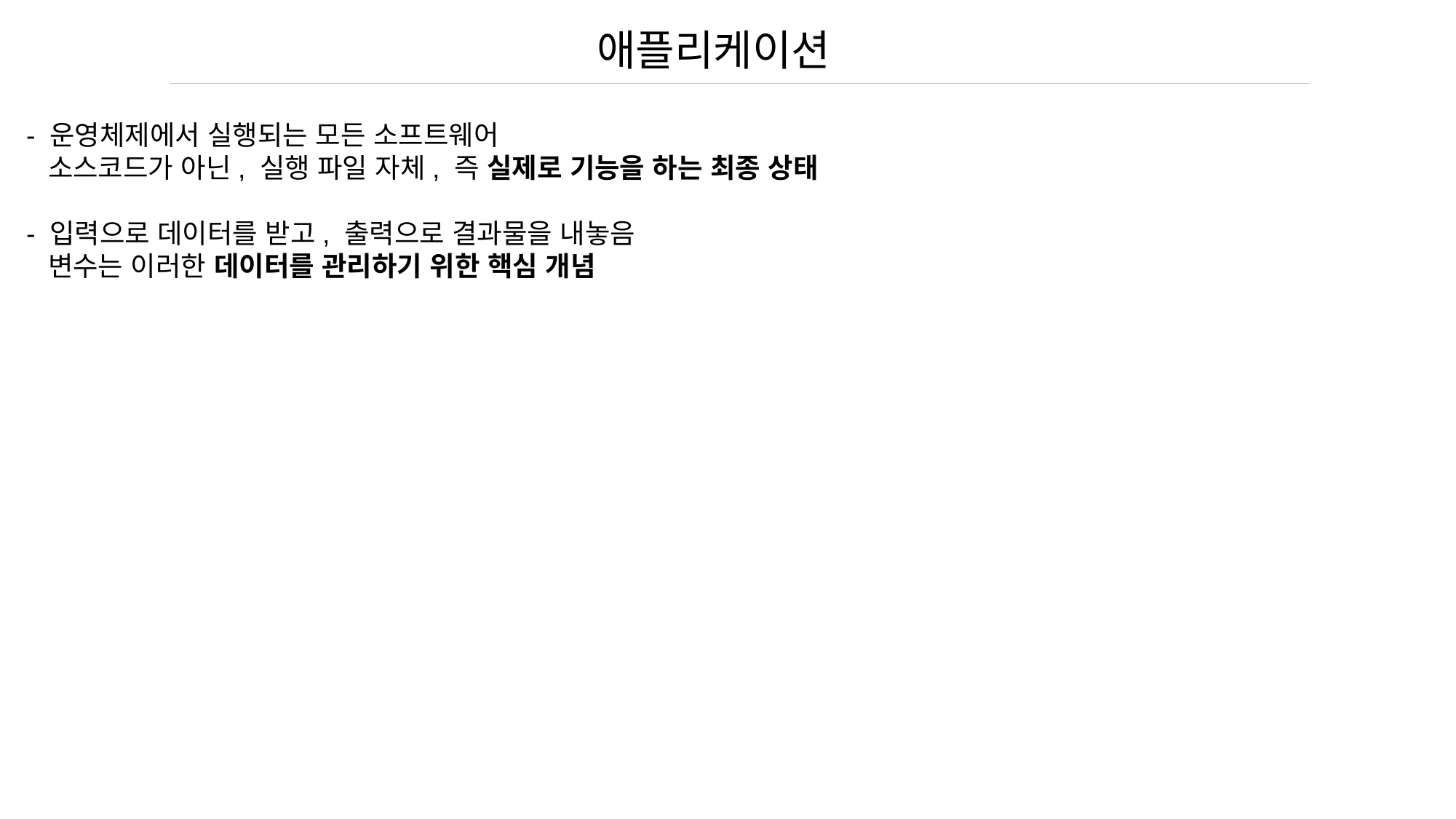

애플리케이션
- 운영체제에서 실행되는 모든 소프트웨어
  소스코드가 아닌, 실행 파일 자체, 즉 실제로 기능을 하는 최종 상태

- 입력으로 데이터를 받고, 출력으로 결과물을 내놓음
  변수는 이러한 데이터를 관리하기 위한 핵심 개념